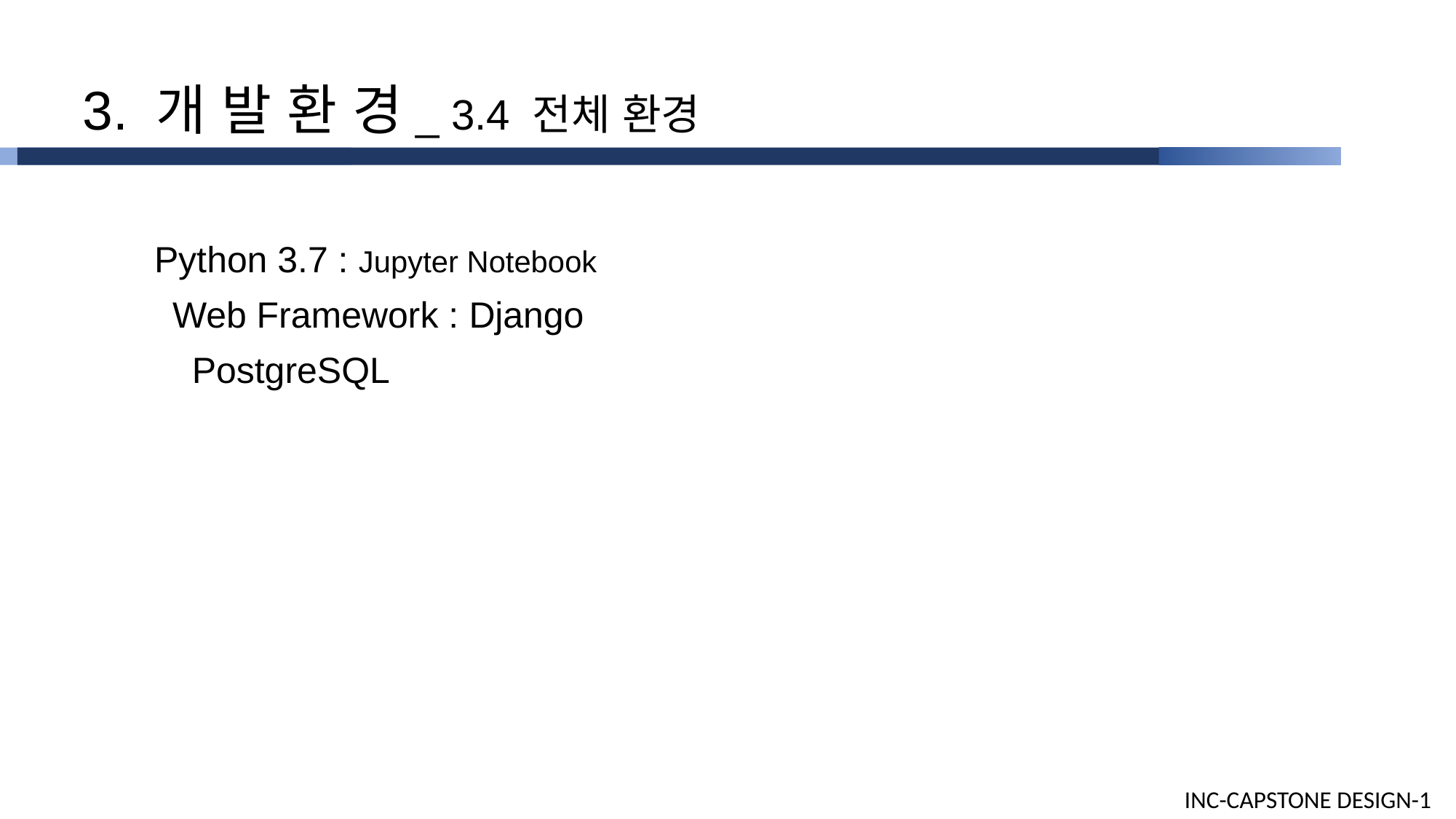

3. 개 발 환 경_ 3.4 전체 환경
Python 3.7 : Jupyter Notebook
Web Framework : Django
PostgreSQL